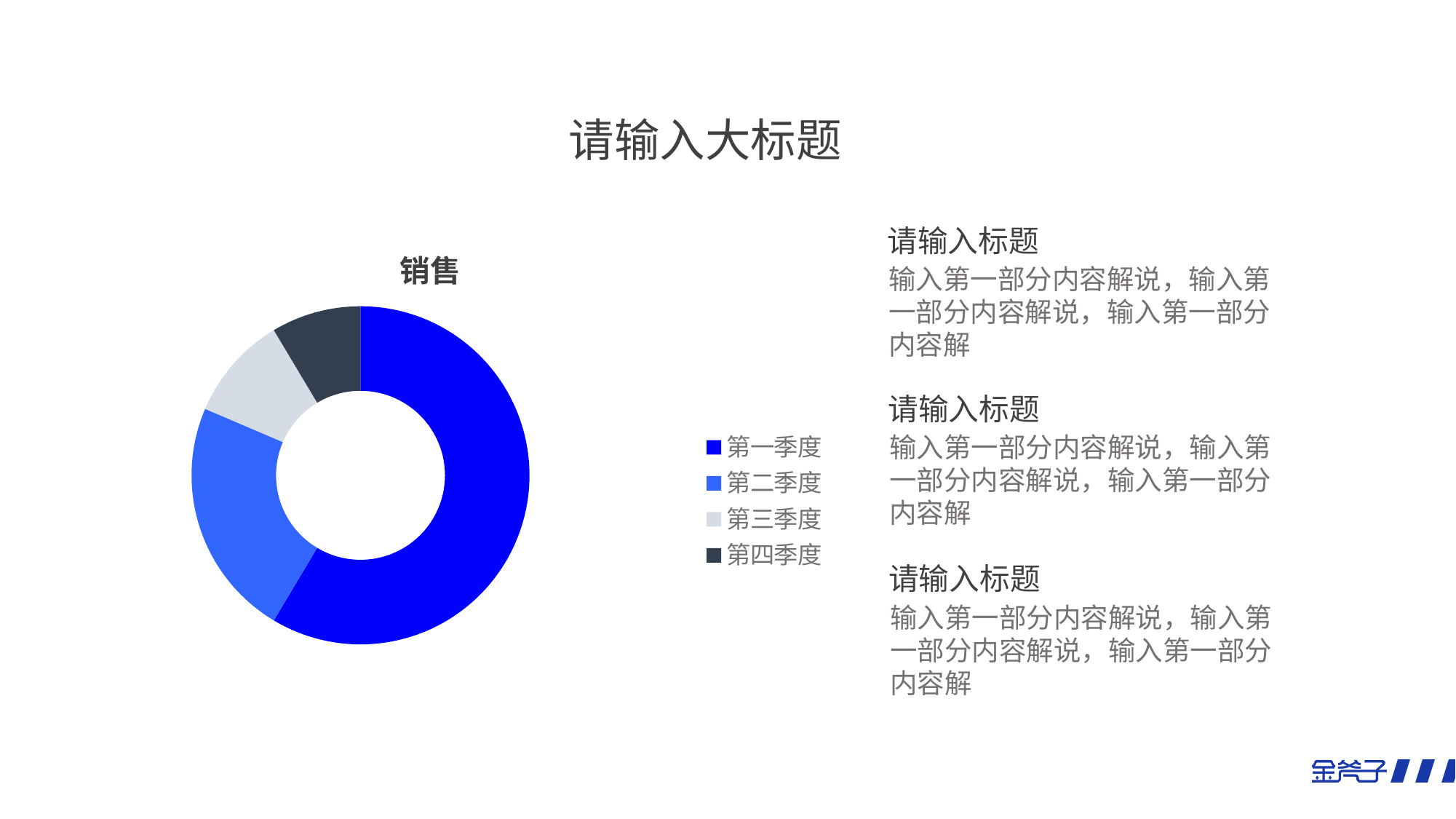

请输入大标题
请输入标题

### Chart: 销售

| Category | 销售 |
|---|---|
| 第一季度 | 8.2 |
| 第二季度 | 3.2 |
| 第三季度 | 1.4 |
| 第四季度 | 1.2 |
输入第一部分内容解说，输入第一部分内容解说，输入第一部分内容解

请输入标题
输入第一部分内容解说，输入第一部分内容解说，输入第一部分内容解

请输入标题
输入第一部分内容解说，输入第一部分内容解说，输入第一部分内容解